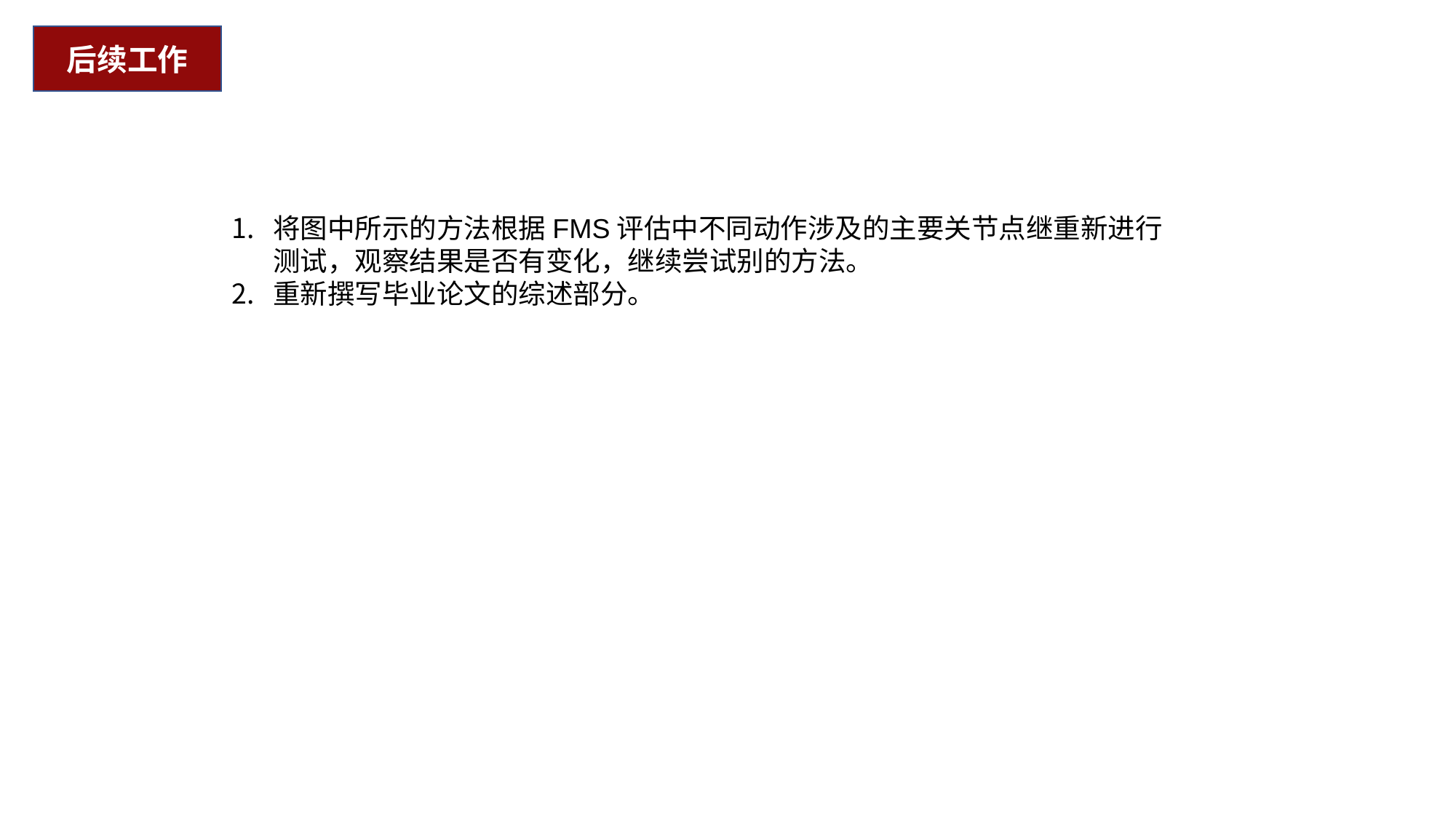

后续工作
将图中所示的方法根据FMS评估中不同动作涉及的主要关节点继重新进行测试，观察结果是否有变化，继续尝试别的方法。
重新撰写毕业论文的综述部分。